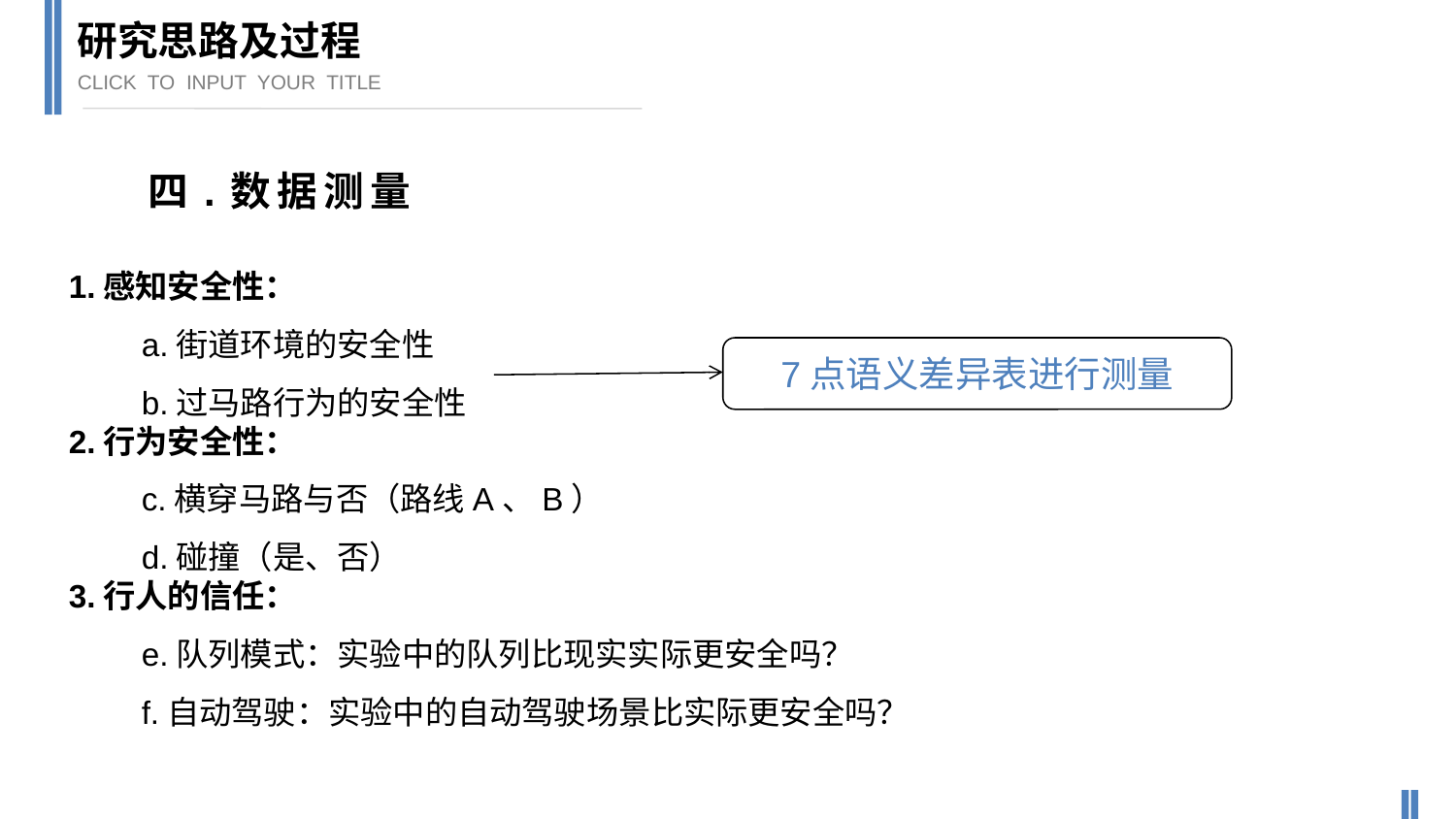

研究思路及过程
CLICK  TO  INPUT  YOUR  TITLE
四.数据测量
1.感知安全性：
a.街道环境的安全性
b.过马路行为的安全性
2.行为安全性：
c.横穿马路与否（路线A、B）
d.碰撞（是、否）
3.行人的信任：
e.队列模式：实验中的队列比现实实际更安全吗？
f.自动驾驶：实验中的自动驾驶场景比实际更安全吗？
7点语义差异表进行测量